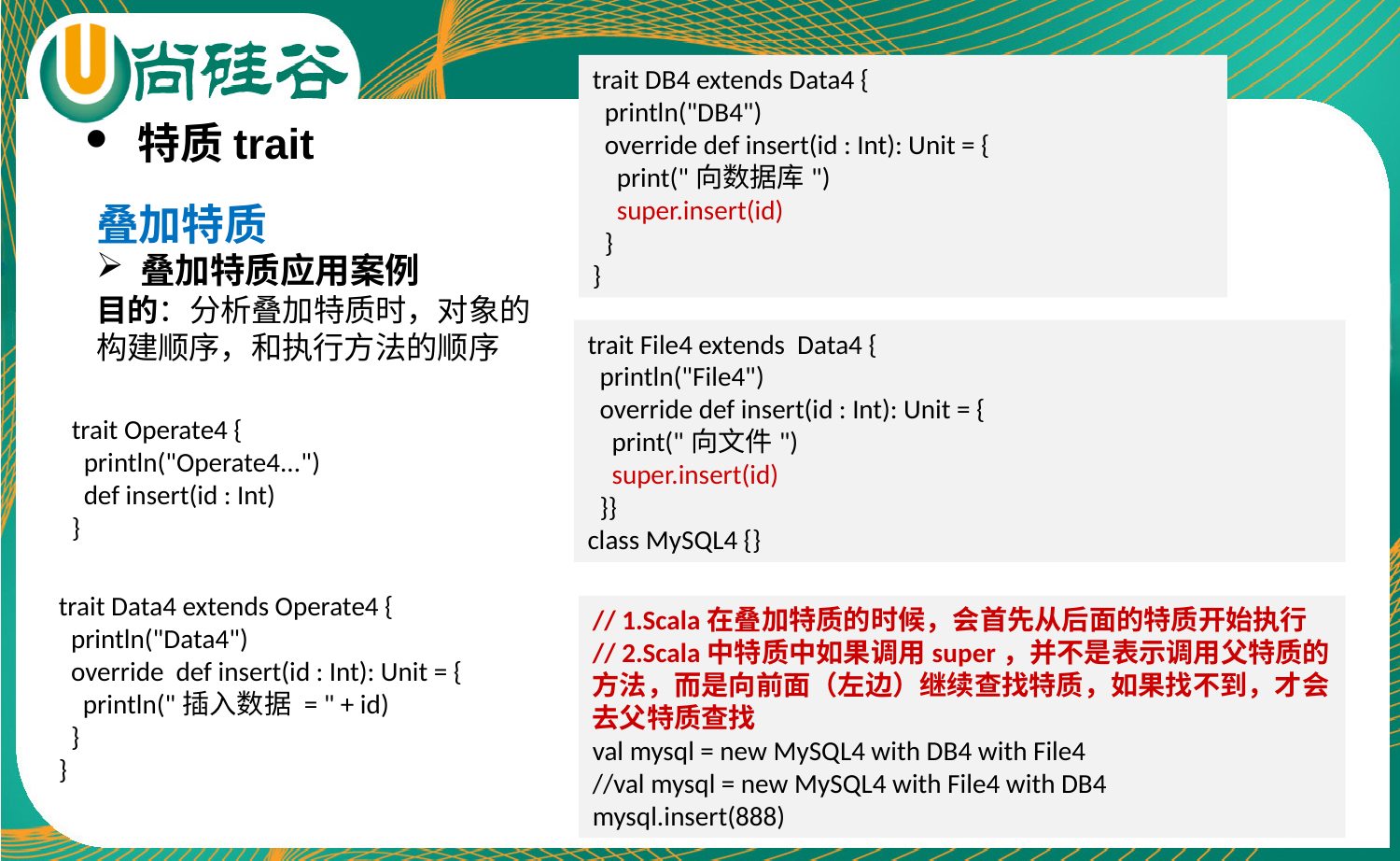

trait DB4 extends Data4 {
  println("DB4")
  override def insert(id : Int): Unit = {
    print("向数据库")
    super.insert(id)
  }
}
特质trait

叠加特质
叠加特质应用案例
目的：分析叠加特质时，对象的
构建顺序，和执行方法的顺序
trait File4 extends  Data4 {
  println("File4")
  override def insert(id : Int): Unit = {
    print("向文件")
    super.insert(id)
  }}
class MySQL4 {}
trait Operate4 {
  println("Operate4...")
  def insert(id : Int)
}
trait Data4 extends Operate4 {
  println("Data4")
  override  def insert(id : Int): Unit = {
    println("插入数据 = " + id)
  }
}
// 1.Scala在叠加特质的时候，会首先从后面的特质开始执行
// 2.Scala中特质中如果调用super，并不是表示调用父特质的方法，而是向前面（左边）继续查找特质，如果找不到，才会去父特质查找
val mysql = new MySQL4 with DB4 with File4
//val mysql = new MySQL4 with File4 with DB4
mysql.insert(888)